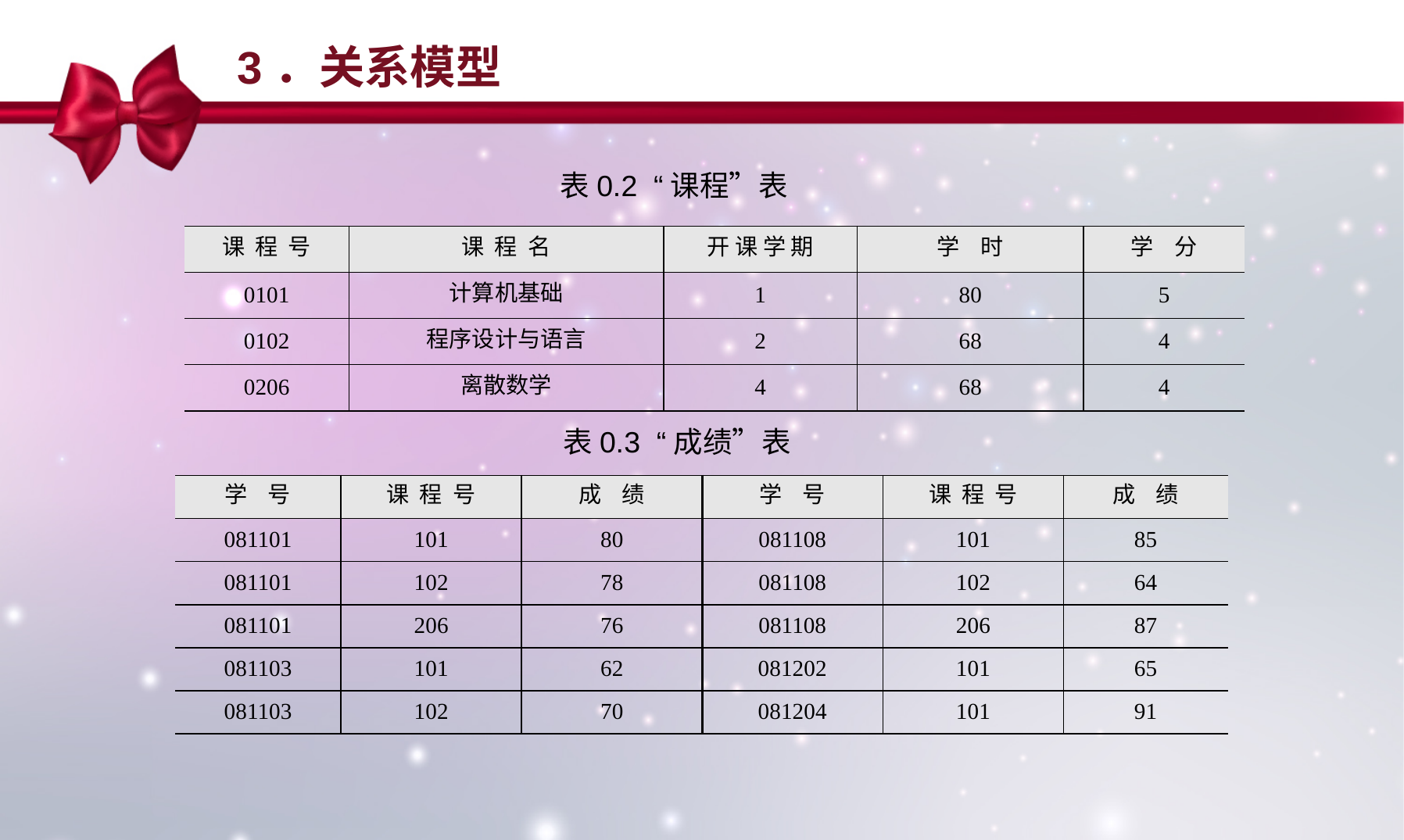

3．关系模型
表0.2  “课程”表
| 课 程 号 | 课 程 名 | 开 课 学 期 | 学 时 | 学 分 |
| --- | --- | --- | --- | --- |
| 0101 | 计算机基础 | 1 | 80 | 5 |
| 0102 | 程序设计与语言 | 2 | 68 | 4 |
| 0206 | 离散数学 | 4 | 68 | 4 |
表0.3  “成绩”表
| 学 号 | 课 程 号 | 成 绩 | 学 号 | 课 程 号 | 成 绩 |
| --- | --- | --- | --- | --- | --- |
| 081101 | 101 | 80 | 081108 | 101 | 85 |
| 081101 | 102 | 78 | 081108 | 102 | 64 |
| 081101 | 206 | 76 | 081108 | 206 | 87 |
| 081103 | 101 | 62 | 081202 | 101 | 65 |
| 081103 | 102 | 70 | 081204 | 101 | 91 |